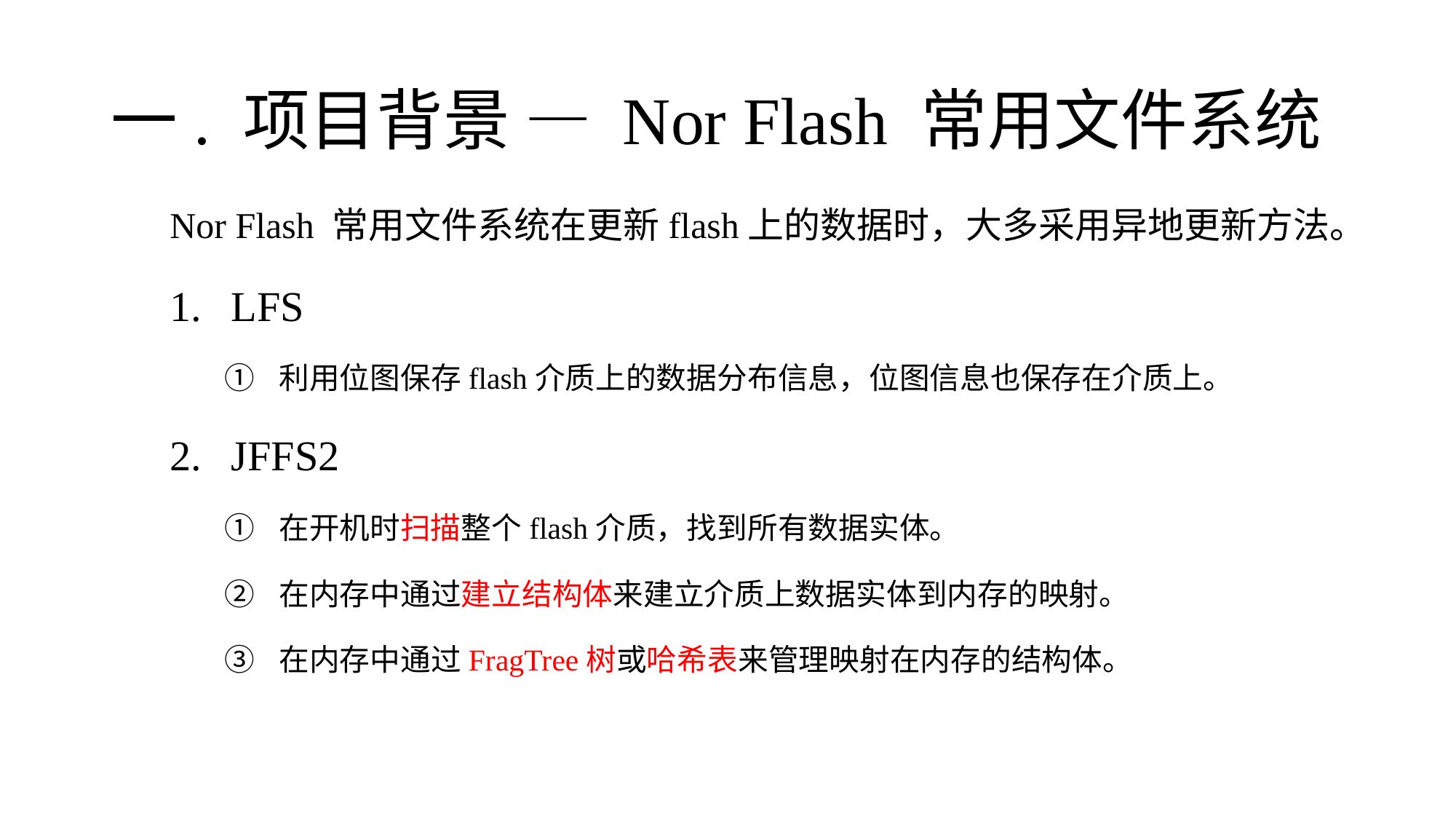

# 一. 项目背景 — Nor Flash 常用文件系统
Nor Flash 常用文件系统在更新flash上的数据时，大多采用异地更新方法。
LFS
利用位图保存flash介质上的数据分布信息，位图信息也保存在介质上。
JFFS2
在开机时扫描整个flash介质，找到所有数据实体。
在内存中通过建立结构体来建立介质上数据实体到内存的映射。
在内存中通过FragTree树或哈希表来管理映射在内存的结构体。